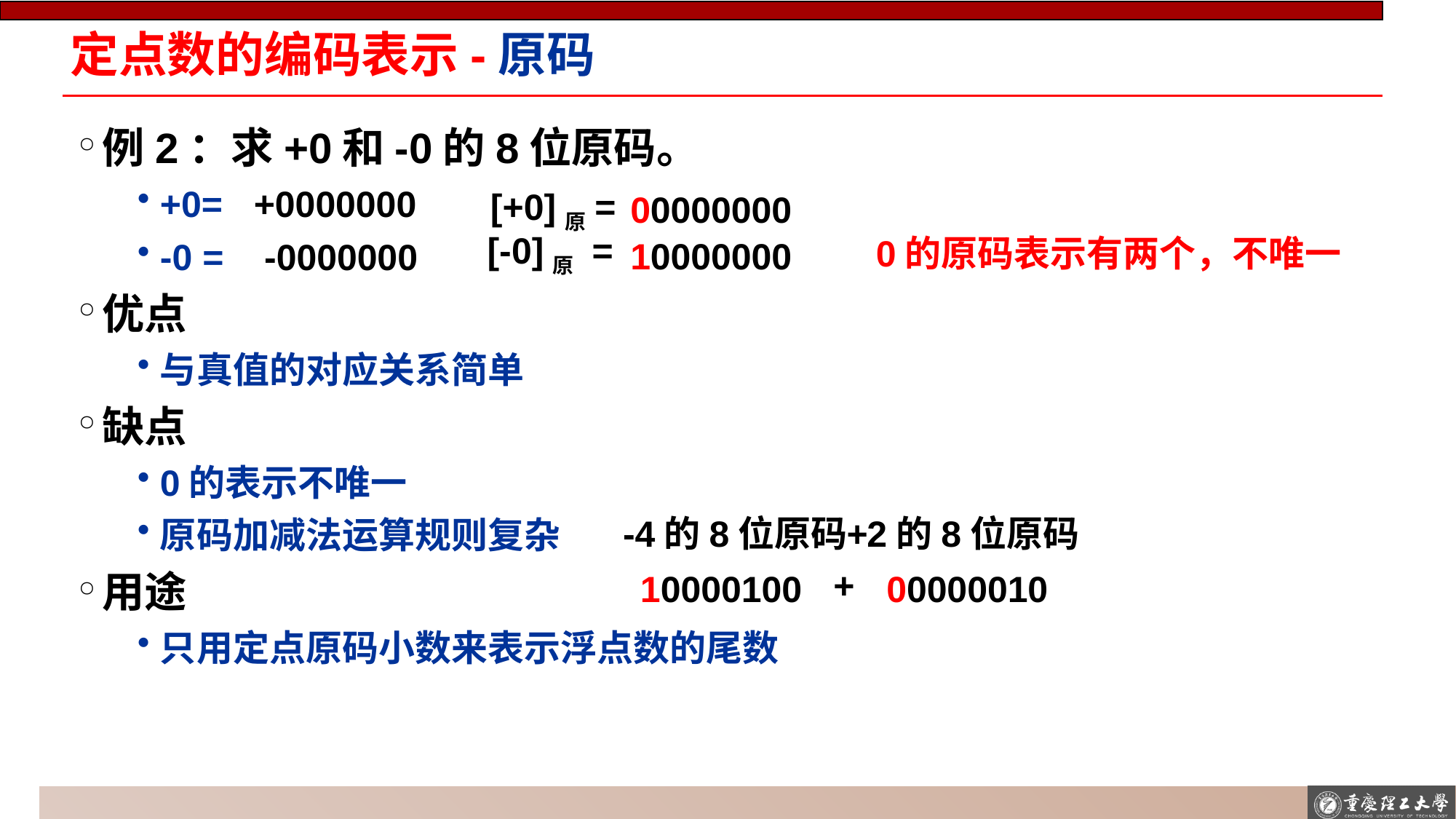

# 定点数的编码表示-原码
例2：求+0和-0的8位原码。
+0=
-0 =
优点
与真值的对应关系简单
缺点
0的表示不唯一
原码加减法运算规则复杂
用途
只用定点原码小数来表示浮点数的尾数
+0000000
[+0]原=
00000000
[-0]原  =
0的原码表示有两个，不唯一
10000000
-0000000
+
-4的8位原码
2的8位原码
+
10000100
00000010